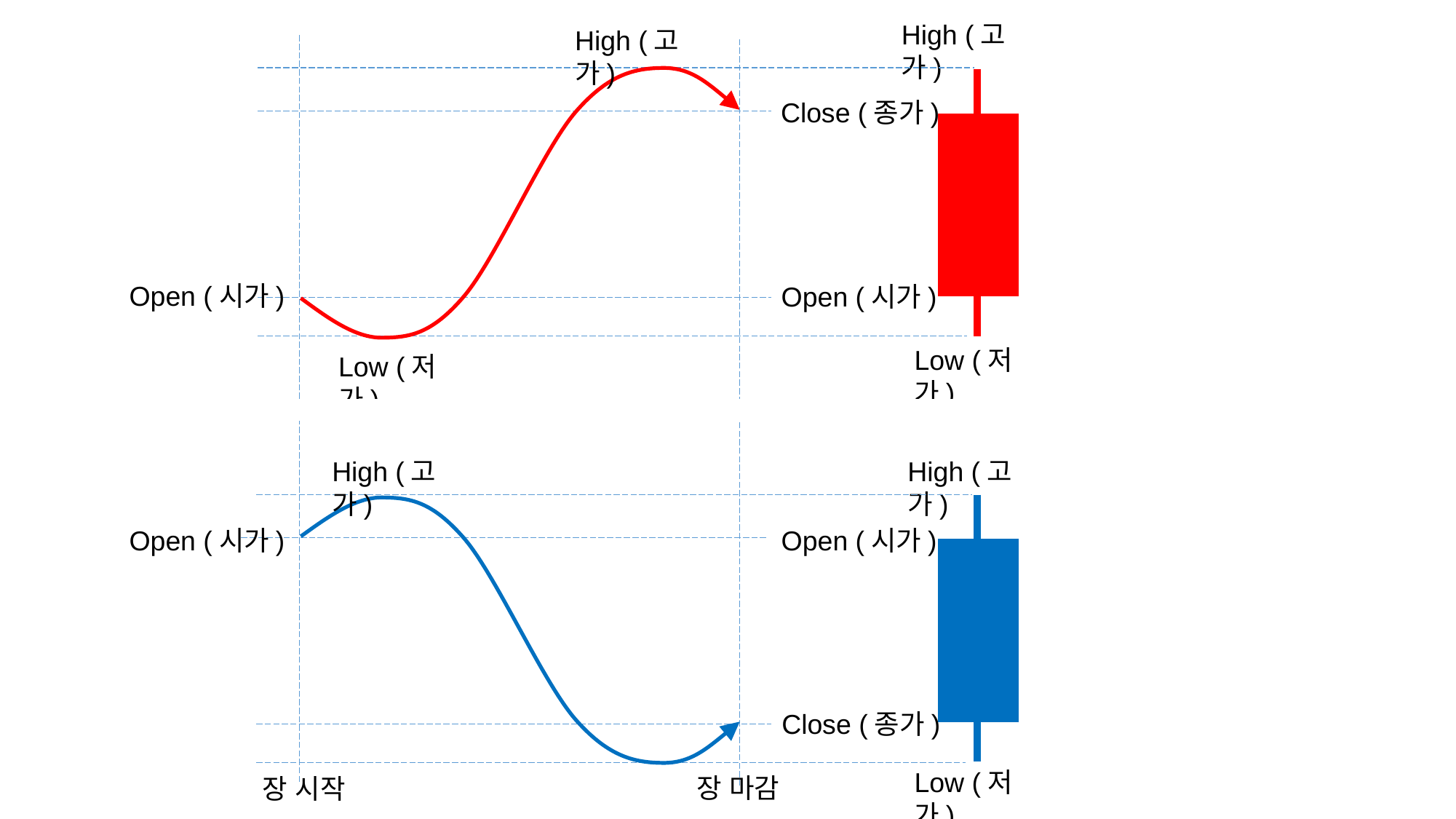

High (고가)
High (고가)

Close (종가)

Open (시가)
Open (시가)
Low (저가)
Low (저가)

High (고가)
High (고가)

Open (시가)
Open (시가)

Close (종가)
Low (저가)
장 마감
장 시작